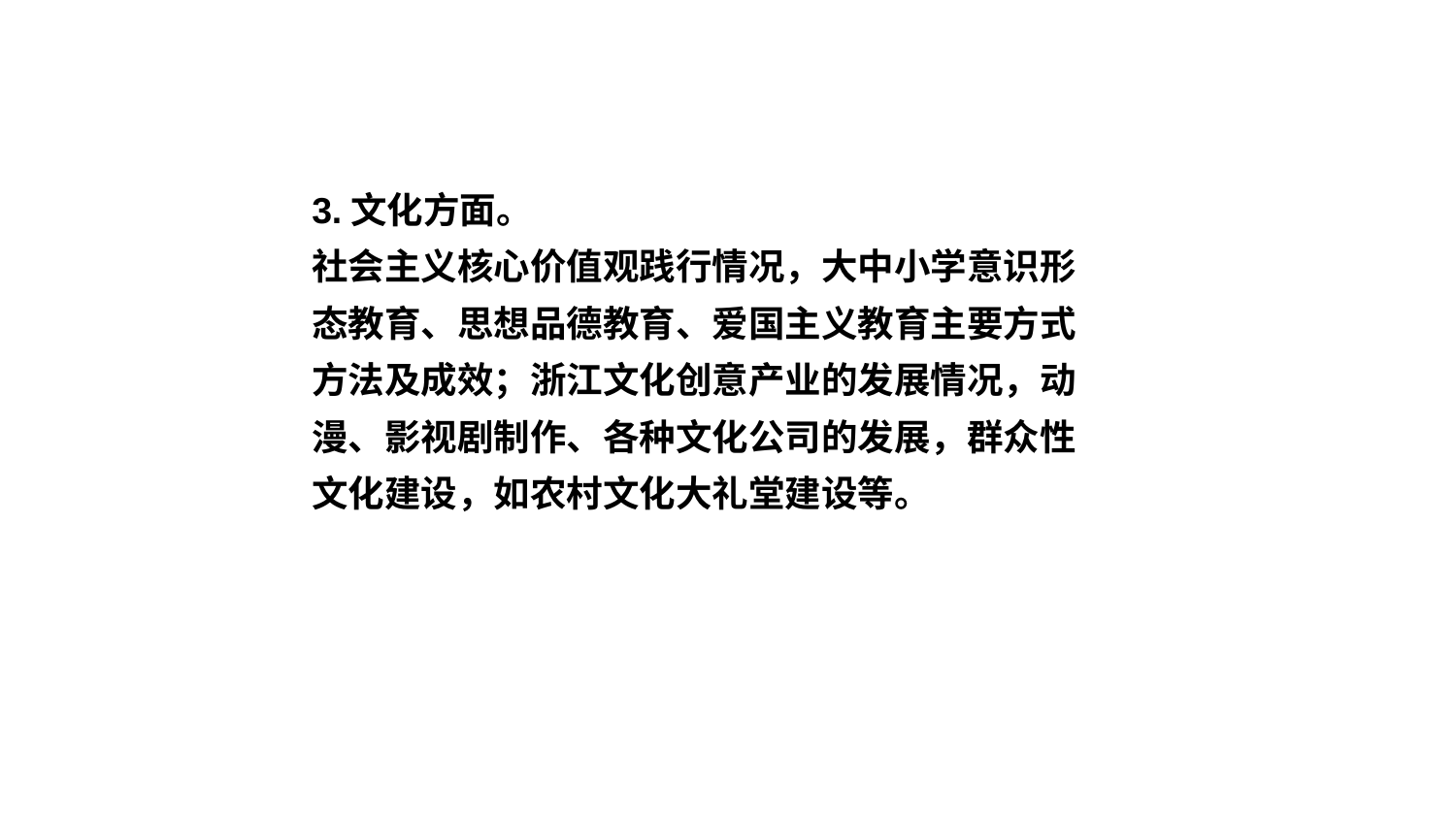

3.文化方面。
社会主义核心价值观践行情况，大中小学意识形态教育、思想品德教育、爱国主义教育主要方式方法及成效；浙江文化创意产业的发展情况，动漫、影视剧制作、各种文化公司的发展，群众性文化建设，如农村文化大礼堂建设等。